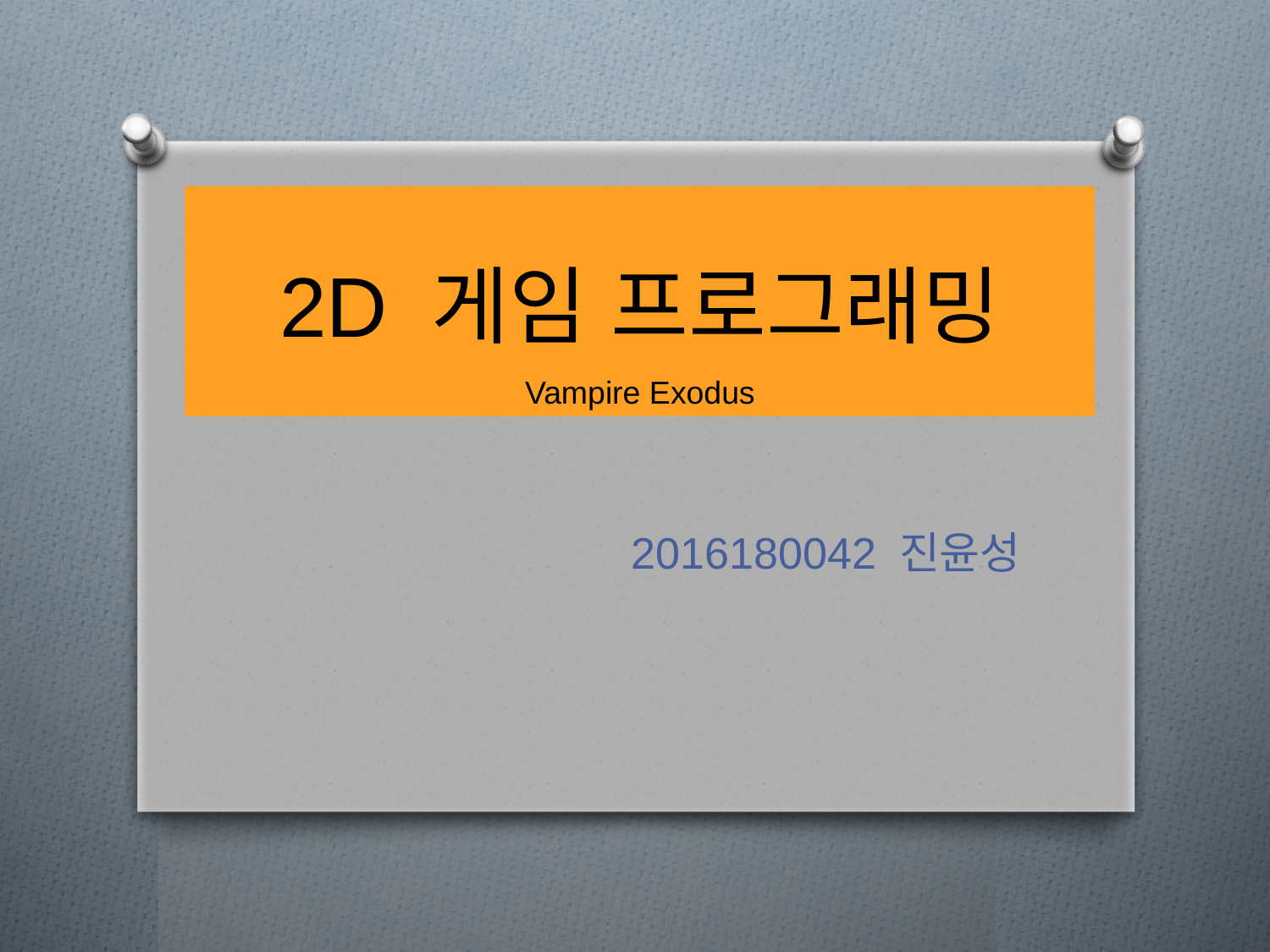

# 2D 게임 프로그래밍
Vampire Exodus
2016180042 진윤성